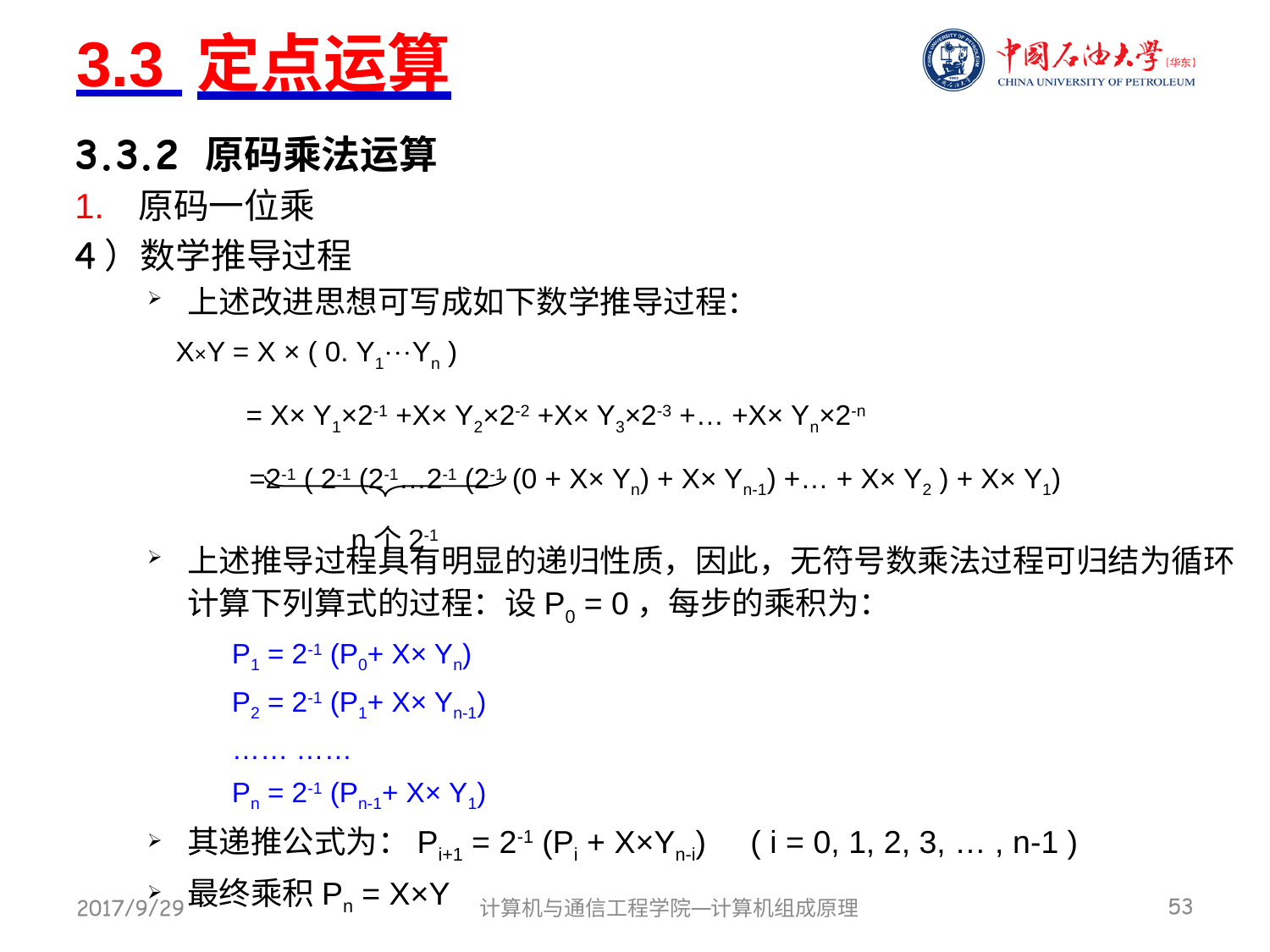

# 3.3 定点运算
3.3.2 原码乘法运算
原码一位乘
4）数学推导过程

上述改进思想可写成如下数学推导过程：
	X×Y = X × ( 0. Y1…Yn )
	         = X× Y1×2-1 +X× Y2×2-2 +X× Y3×2-3 +… +X× Yn×2-n
             =2-1 ( 2-1 (2-1…2-1 (2-1 (0 + X× Yn) + X× Yn-1) +… + X× Y2 ) + X× Y1)
                          n个2-1

上述推导过程具有明显的递归性质，因此，无符号数乘法过程可归结为循环计算下列算式的过程：设P0 = 0，每步的乘积为：
  P1 = 2-1 (P0+ X× Yn)
  P2 = 2-1 (P1+ X× Yn-1)
  …… ……
  Pn = 2-1 (Pn-1+ X× Y1)
其递推公式为：Pi+1 = 2-1 (Pi + X×Yn-i)     ( i = 0, 1, 2, 3, … , n-1 )
最终乘积Pn = X×Y
2017/9/29
计算机与通信工程学院—计算机组成原理
53